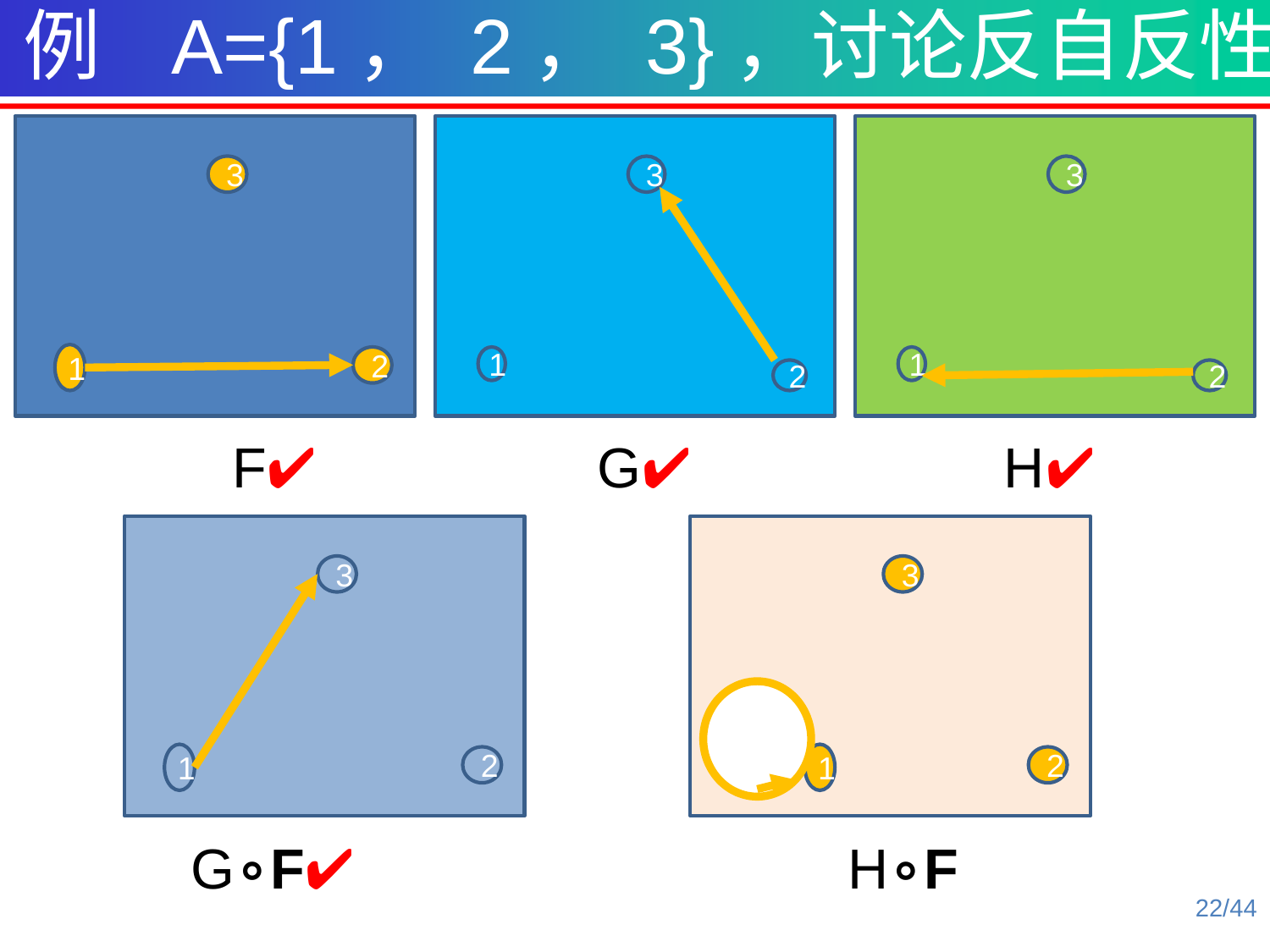

# 例   A={1， 2， 3}，讨论反自反性

3
1
2

3
3
1
2
1
2
F✔                  G✔                    H✔

3
1
2

3
1
2

G∘F✔
H∘F
22/44